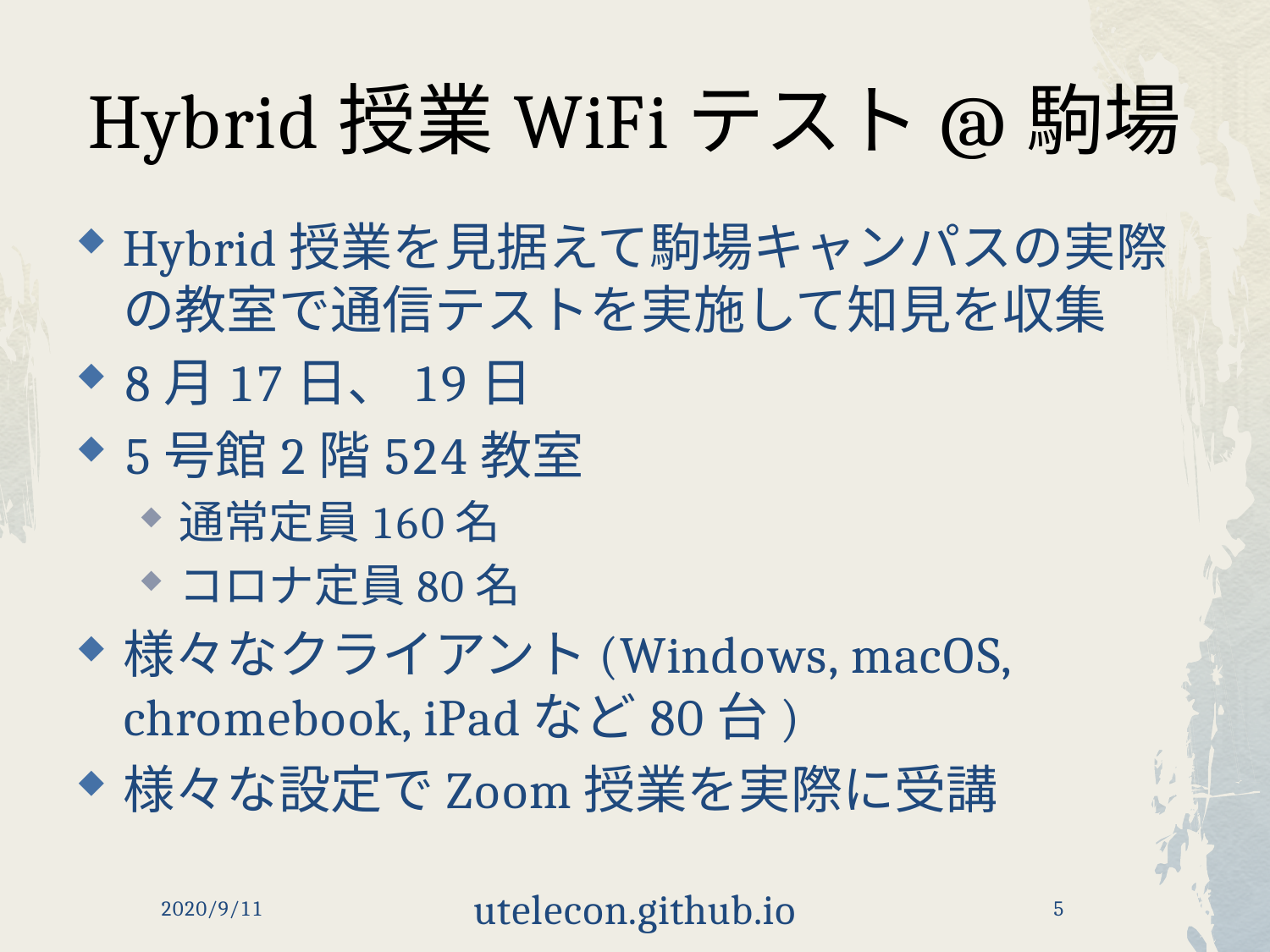

# Hybrid授業WiFiテスト@駒場
Hybrid授業を見据えて駒場キャンパスの実際の教室で通信テストを実施して知見を収集
8月17日、19日
5号館2階524教室
通常定員160名
コロナ定員80名
様々なクライアント(Windows, macOS, chromebook, iPadなど80台)
様々な設定でZoom授業を実際に受講
2020/9/11
utelecon.github.io
5